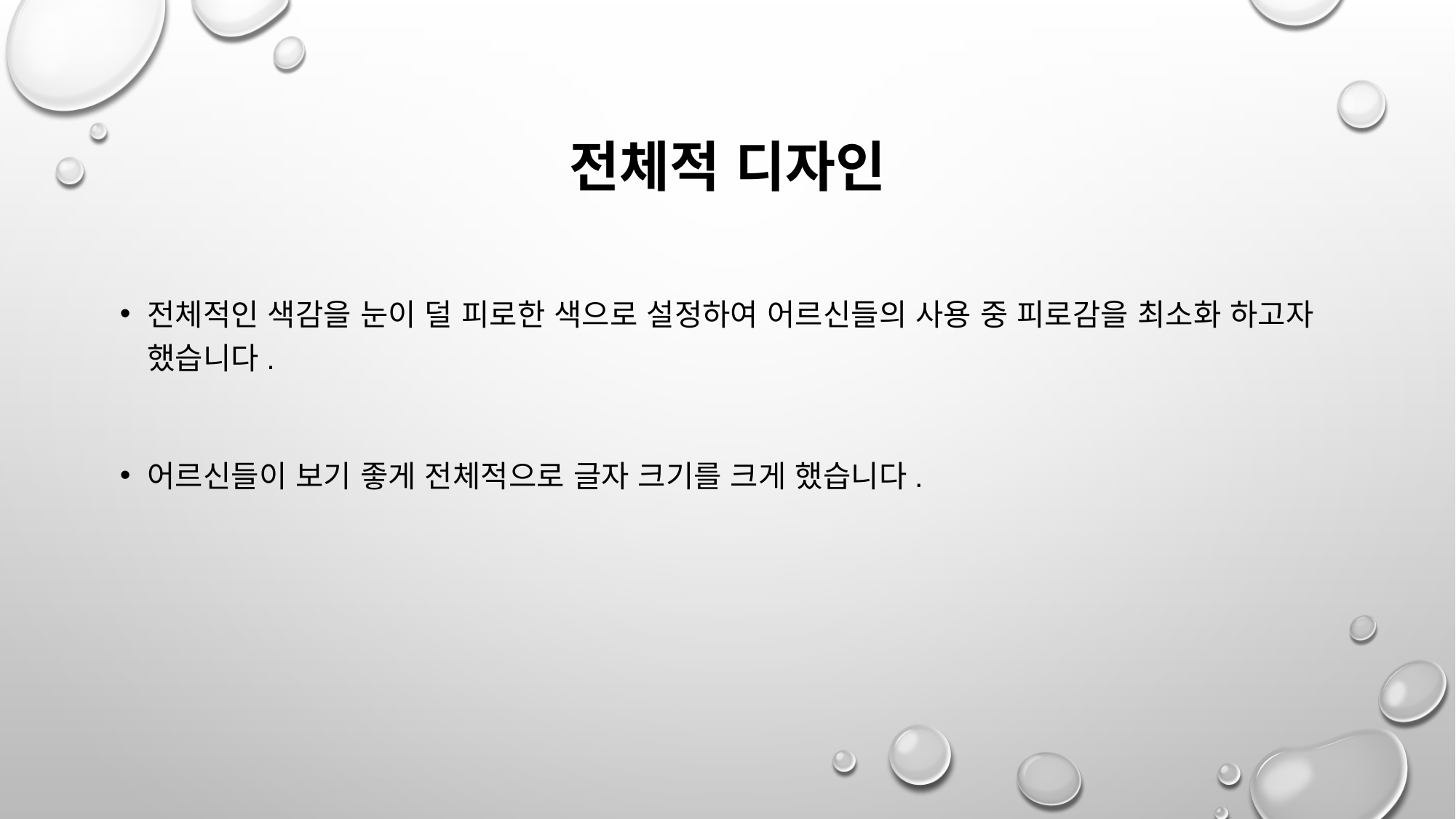

# 전체적 디자인
전체적인 색감을 눈이 덜 피로한 색으로 설정하여 어르신들의 사용 중 피로감을 최소화 하고자 했습니다.

어르신들이 보기 좋게 전체적으로 글자 크기를 크게 했습니다.